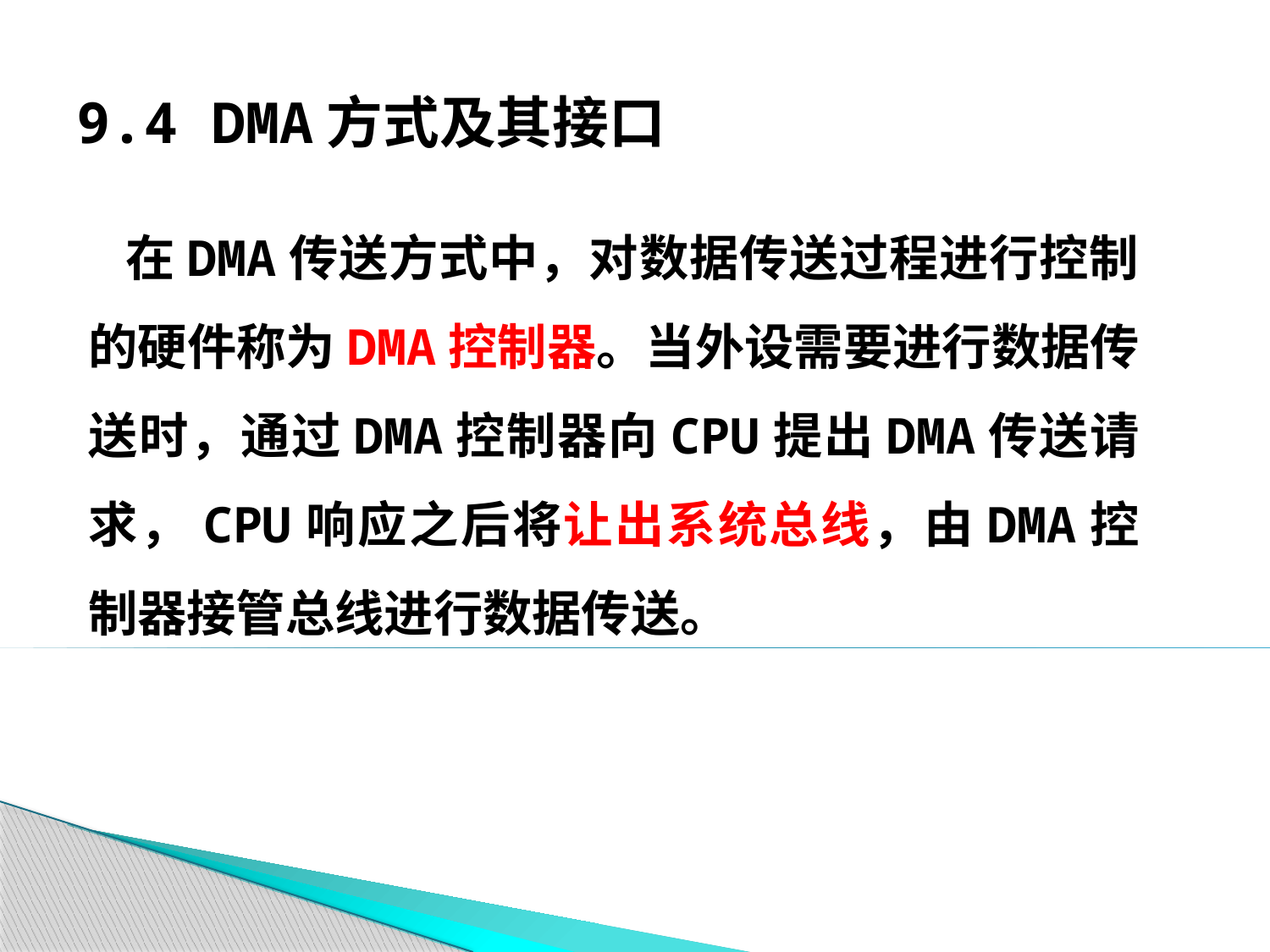

# 9.4 DMA方式及其接口
     在DMA传送方式中，对数据传送过程进行控制的硬件称为DMA控制器。当外设需要进行数据传送时，通过DMA控制器向CPU提出DMA传送请求，CPU响应之后将让出系统总线，由DMA控制器接管总线进行数据传送。